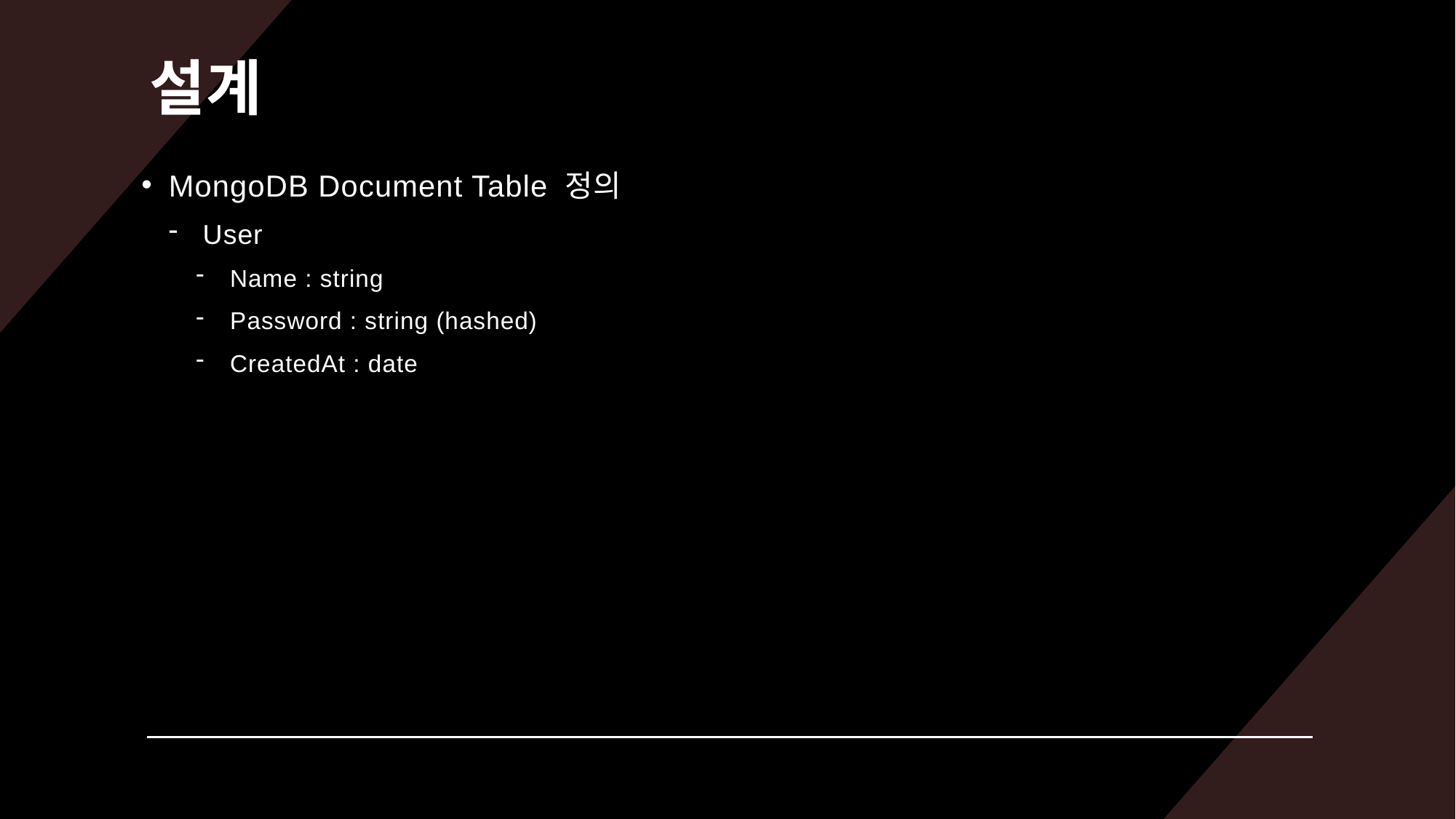

# 설계
MongoDB Document Table 정의
User
Name : string
Password : string (hashed)
CreatedAt : date